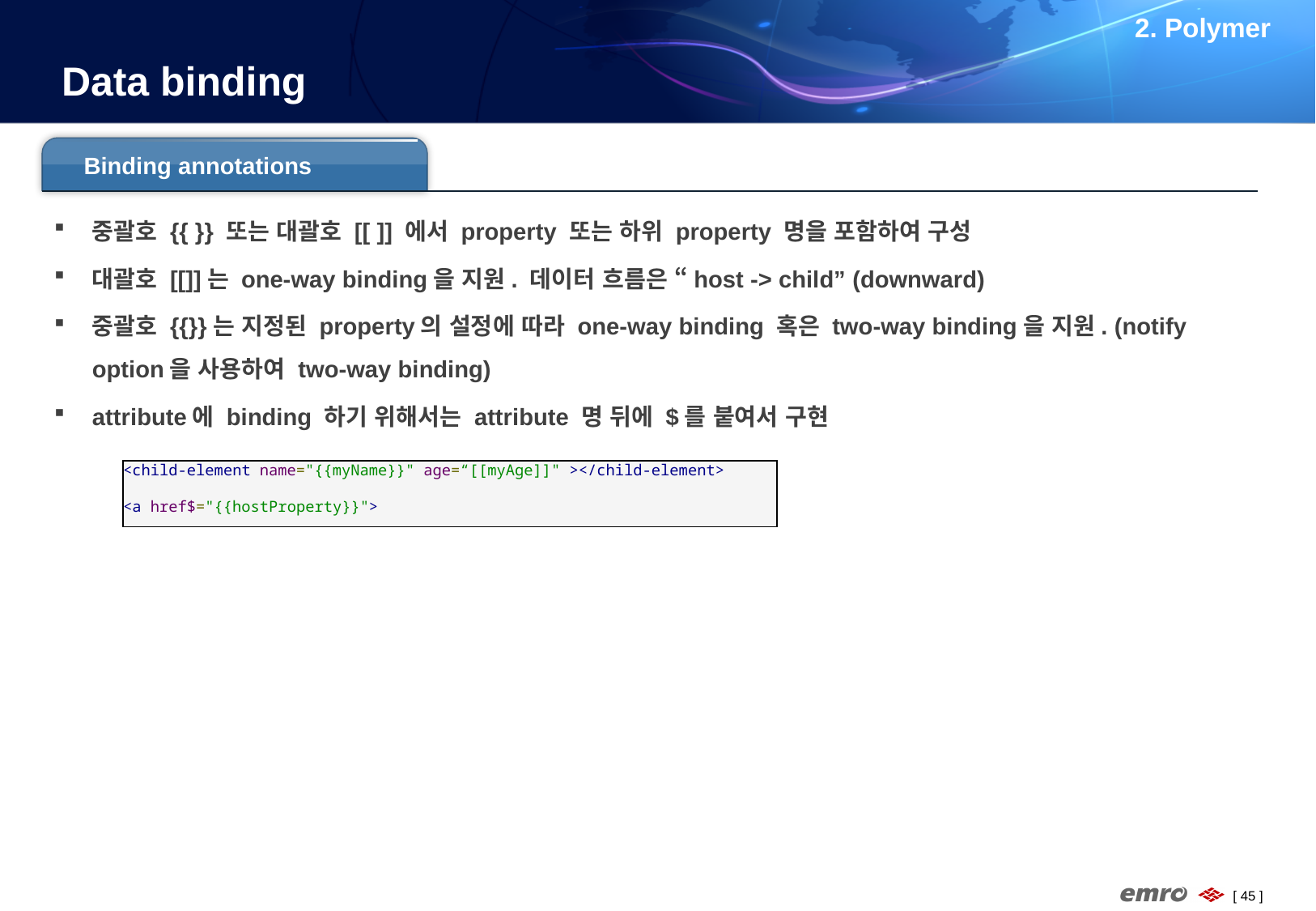

2. Polymer
# Data binding

Binding annotations
중괄호 {{ }} 또는 대괄호 [[ ]] 에서 property 또는 하위 property 명을 포함하여 구성
대괄호 [[]]는 one-way binding을 지원. 데이터 흐름은 “host -> child” (downward)
중괄호 {{}}는 지정된 property의 설정에 따라 one-way binding 혹은 two-way binding을 지원. (notify option을 사용하여 two-way binding)
attribute에 binding 하기 위해서는 attribute 명 뒤에 $를 붙여서 구현

<child-element name="{{myName}}" age=“[[myAge]]" ></child-element>

<a href$="{{hostProperty}}">